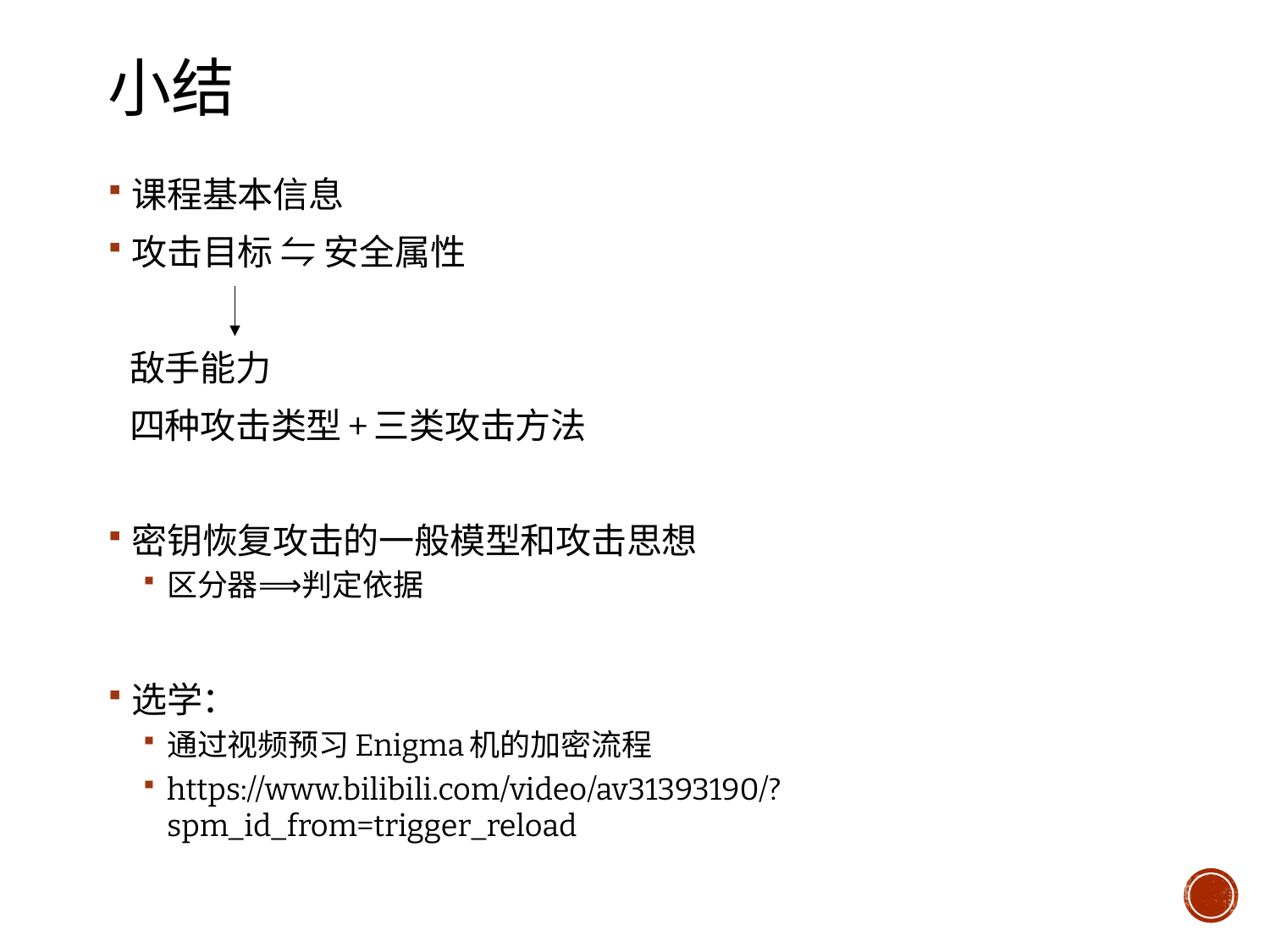

# 小结
课程基本信息
攻击目标 ⇋ 安全属性

  敌手能力
  四种攻击类型+三类攻击方法

密钥恢复攻击的一般模型和攻击思想
区分器⟹判定依据

选学：
通过视频预习Enigma机的加密流程
https://www.bilibili.com/video/av31393190/?spm_id_from=trigger_reload